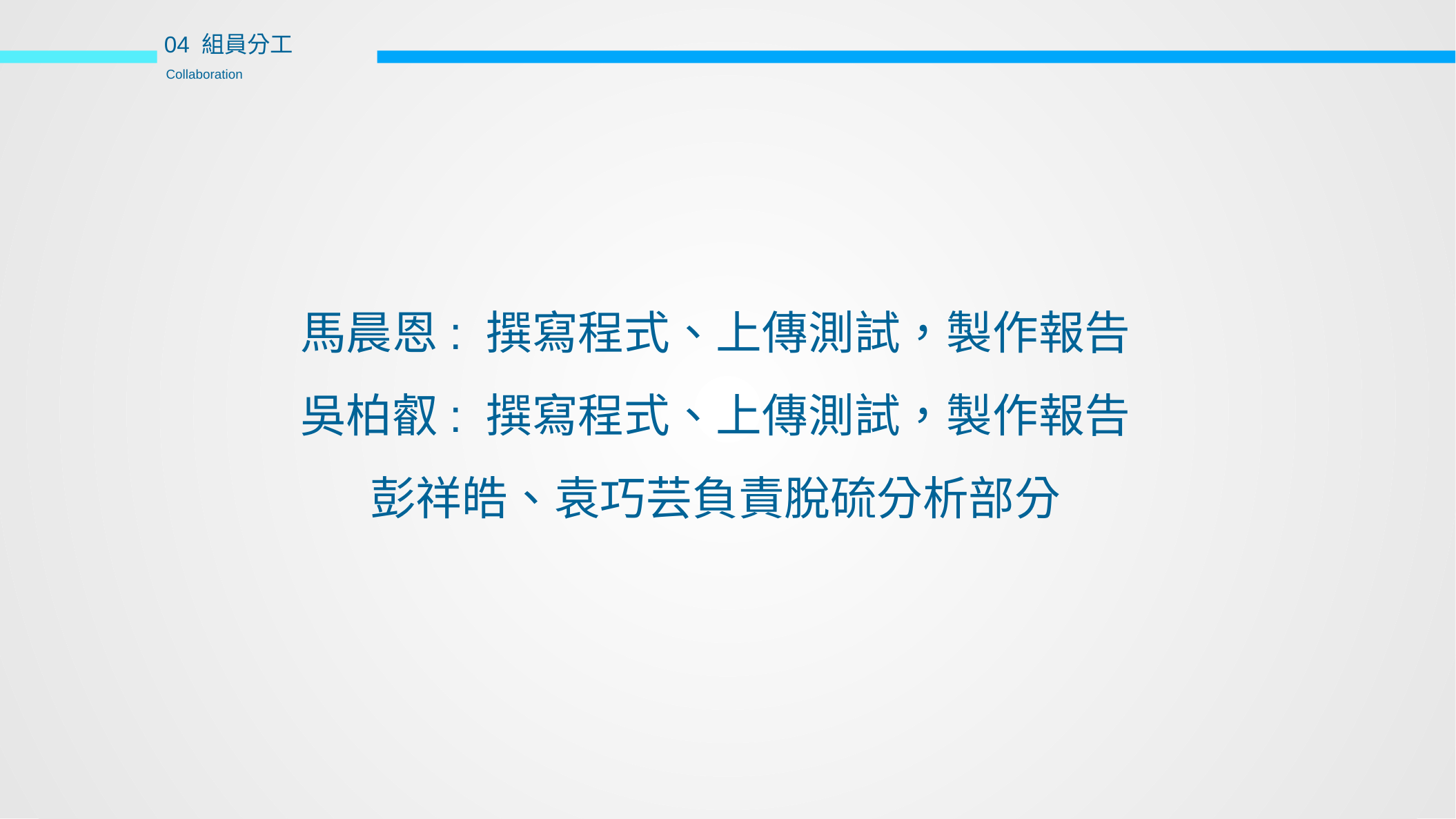

04 組員分工

Collaboration
馬晨恩: 撰寫程式、上傳測試，製作報告
吳柏叡: 撰寫程式、上傳測試，製作報告
彭祥皓、袁巧芸負責脫硫分析部分